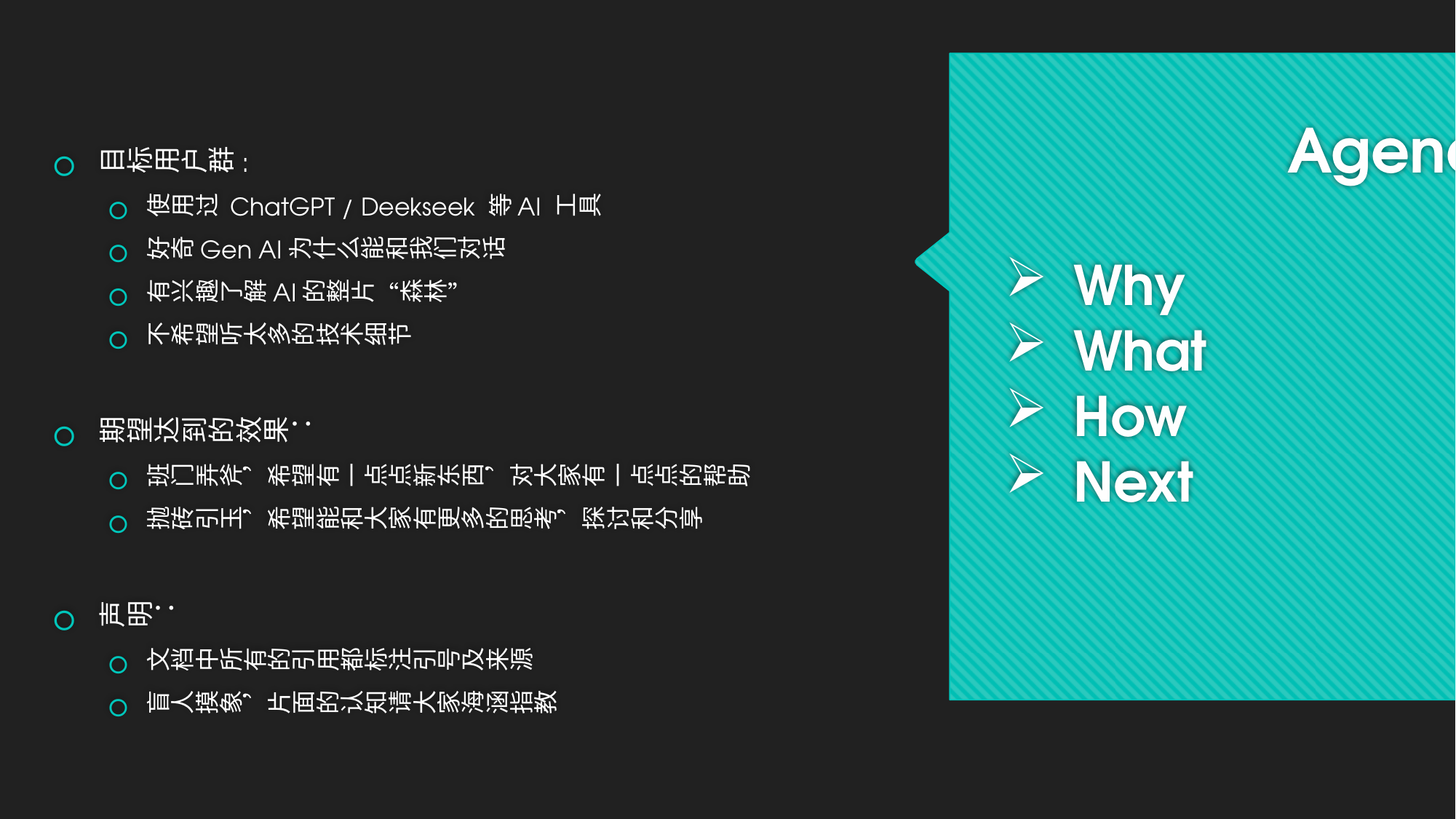

# Agenda：
目标用户群:
使用过 ChatGPT / Deekseek 等AI 工具
好奇Gen AI为什么能和我们对话
有兴趣了解AI的整片“森林”
不希望听太多的技术细节

期望达到的效果：
班门弄斧，希望有一点点新东西，对大家有一点点的帮助
抛砖引玉，希望能和大家有更多的思考，探讨和分享

声明：
文档中所有的引用都标注引号及来源
盲人摸象，片面的认知请大家海涵指教
Why
What
How
Next